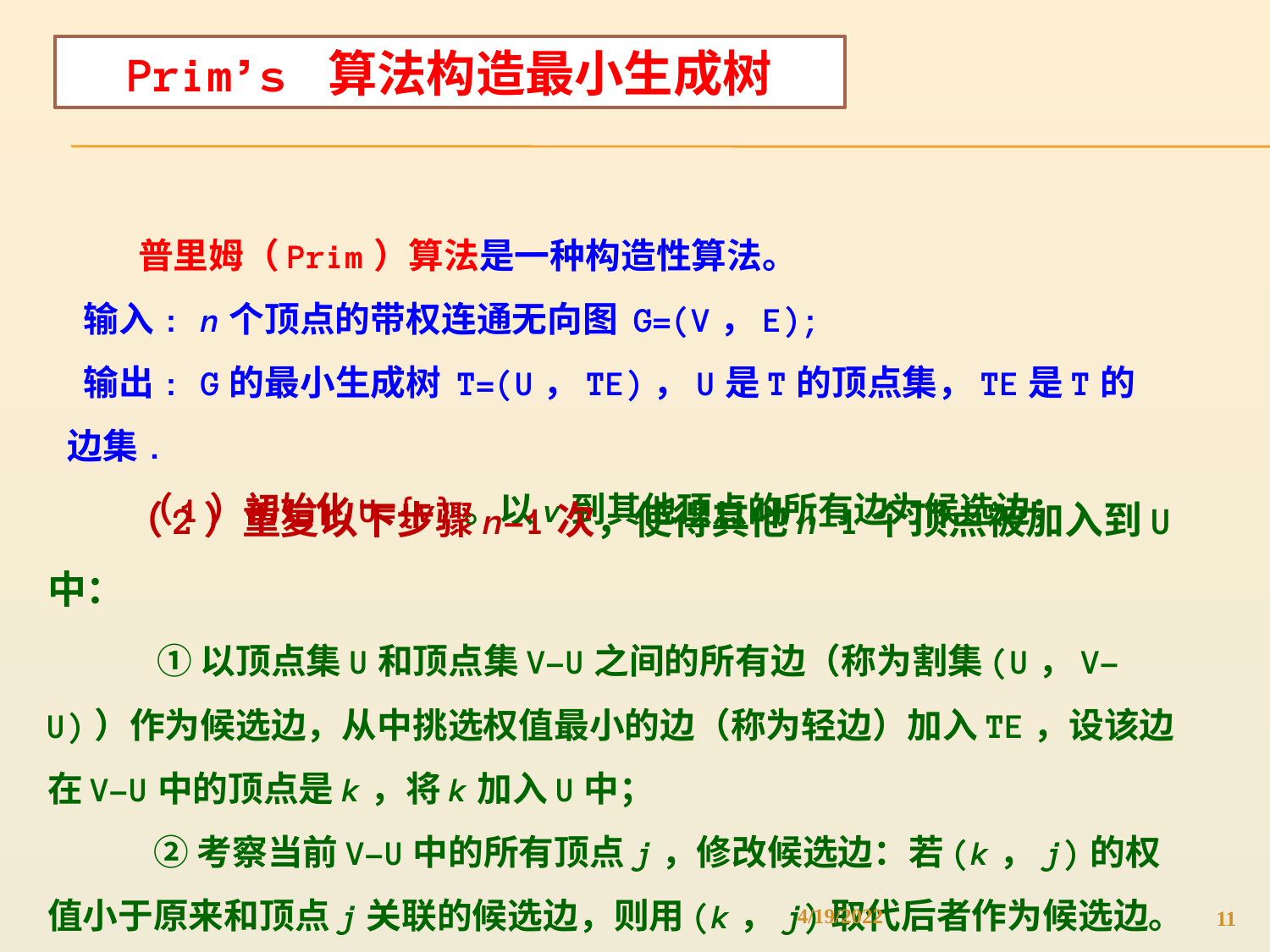

Prim’s 算法构造最小生成树
　　普里姆（Prim）算法是一种构造性算法。
 输入: n个顶点的带权连通无向图 G=(V，E);
 输出: G的最小生成树 T=(U，TE)，U是T的顶点集，TE是T的边集.
　　（1）初始化U={v}。以v到其他顶点的所有边为候选边；
　　（2）重复以下步骤n-1次，使得其他n-1个顶点被加入到U中：
　　　① 以顶点集U和顶点集V-U之间的所有边（称为割集(U，V-U)）作为候选边，从中挑选权值最小的边（称为轻边）加入TE，设该边在V-U中的顶点是k，将k加入U中；
　　　② 考察当前V-U中的所有顶点j，修改候选边：若(k，j)的权值小于原来和顶点j关联的候选边，则用(k，j)取代后者作为候选边。
4/19/2022
11